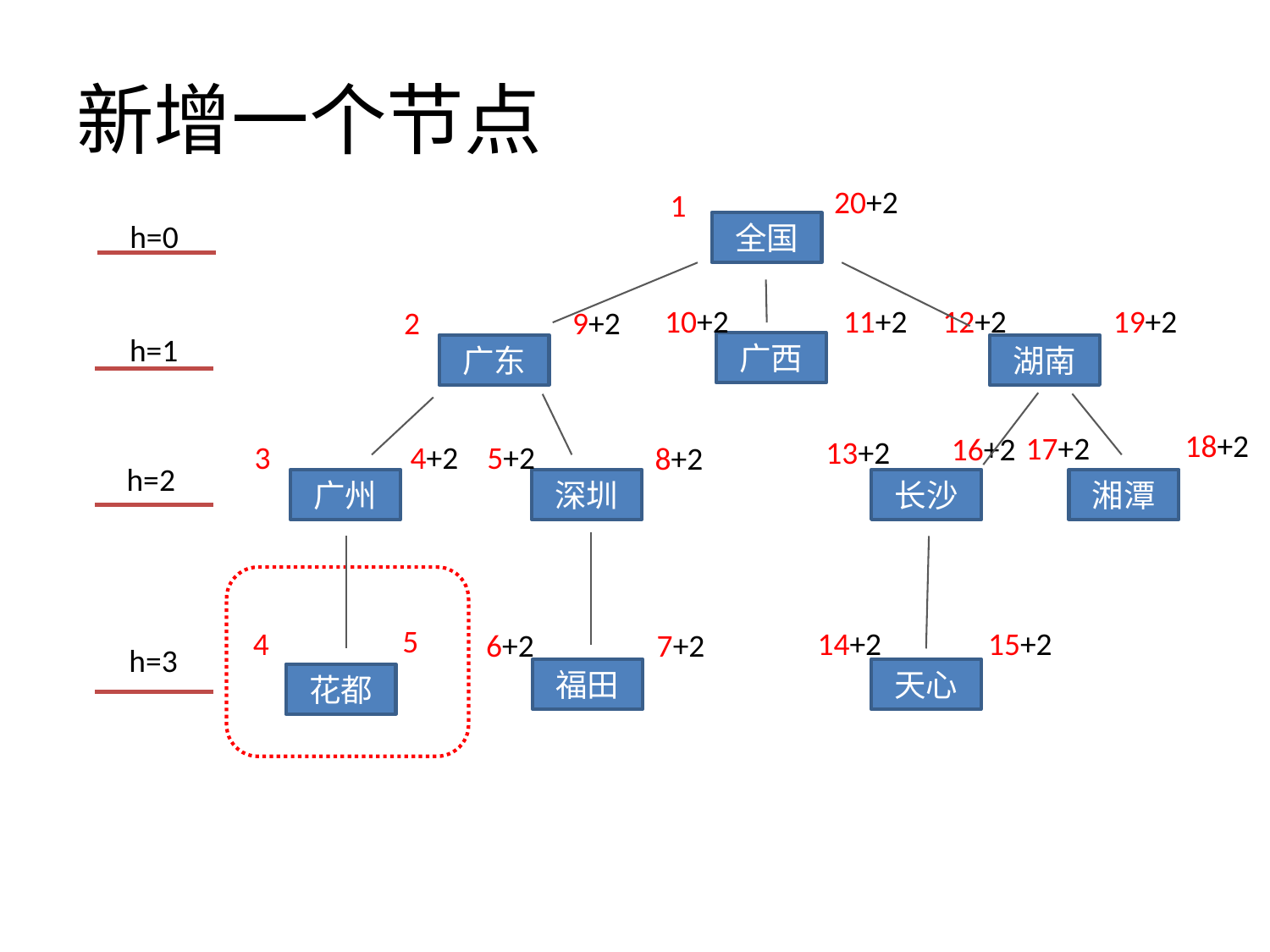

# 新增一个节点
20+2
1
h=0
全国
广西
湖南
湘潭
长沙
天心
福田
深圳
广东
广州
h=1
h=2
h=3
2
3
4+2
5+2
6+2
7+2
8+2
10+2
9+2
11+2
13+2
14+2
15+2
16+2
12+2
19+2
17+2
18+2

5
4
花都